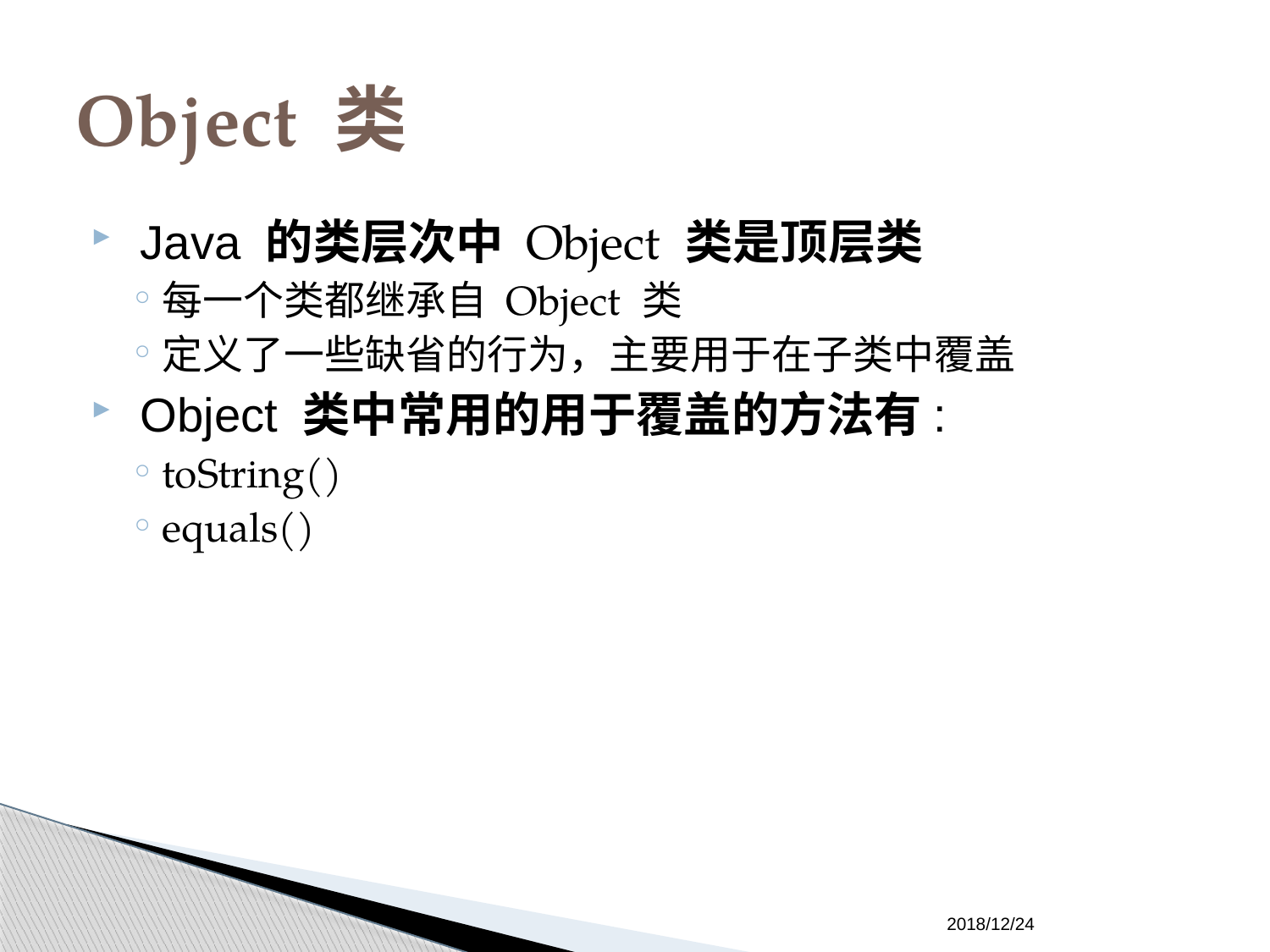

# Object 类
 Java 的类层次中 Object 类是顶层类
每一个类都继承自 Object 类
定义了一些缺省的行为，主要用于在子类中覆盖
 Object 类中常用的用于覆盖的方法有:
toString()
equals()
2018/12/24